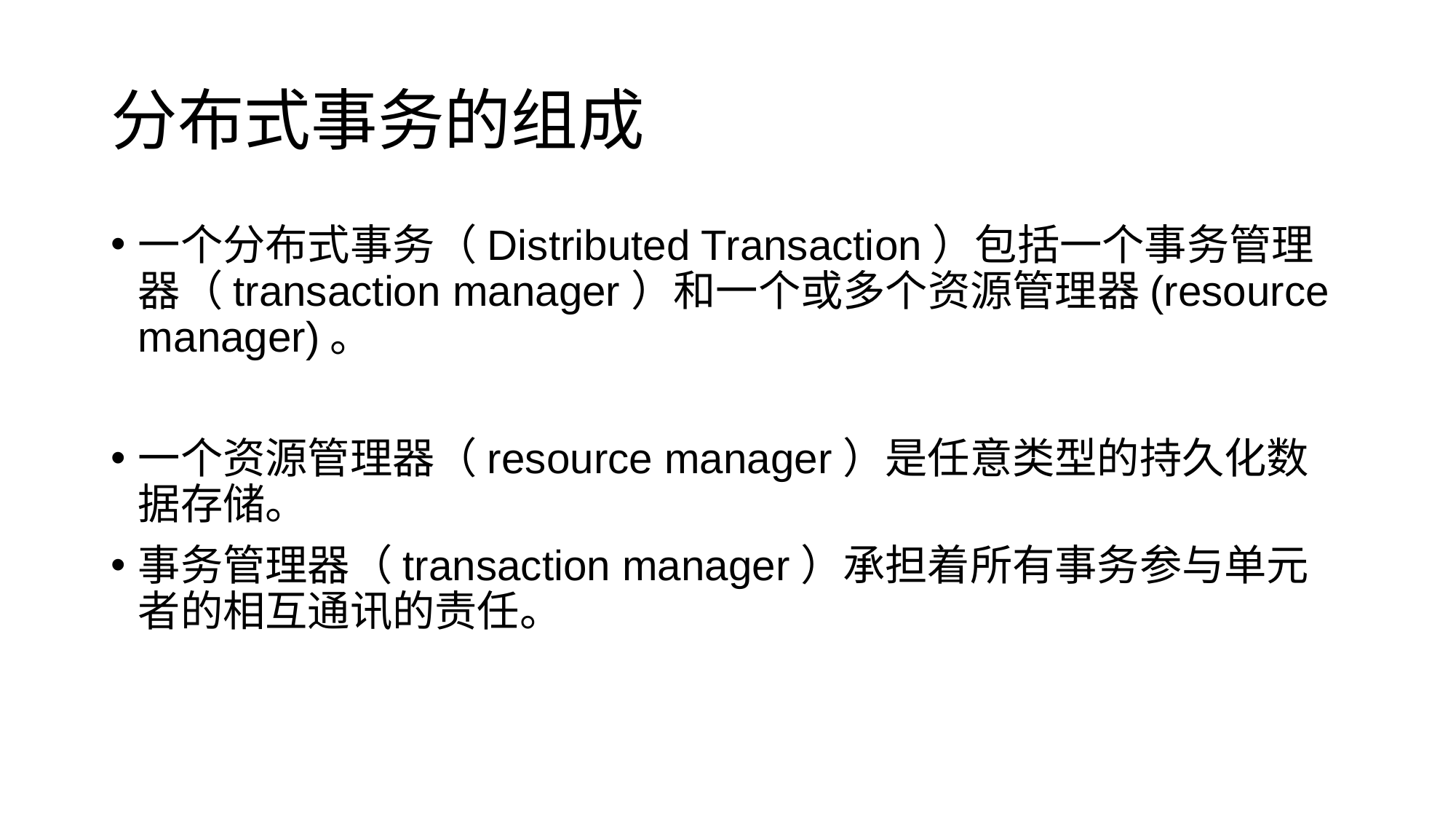

# 分布式事务的组成
一个分布式事务（Distributed Transaction）包括一个事务管理器（transaction manager）和一个或多个资源管理器(resource manager)。

一个资源管理器（resource manager）是任意类型的持久化数据存储。
事务管理器（transaction manager）承担着所有事务参与单元者的相互通讯的责任。